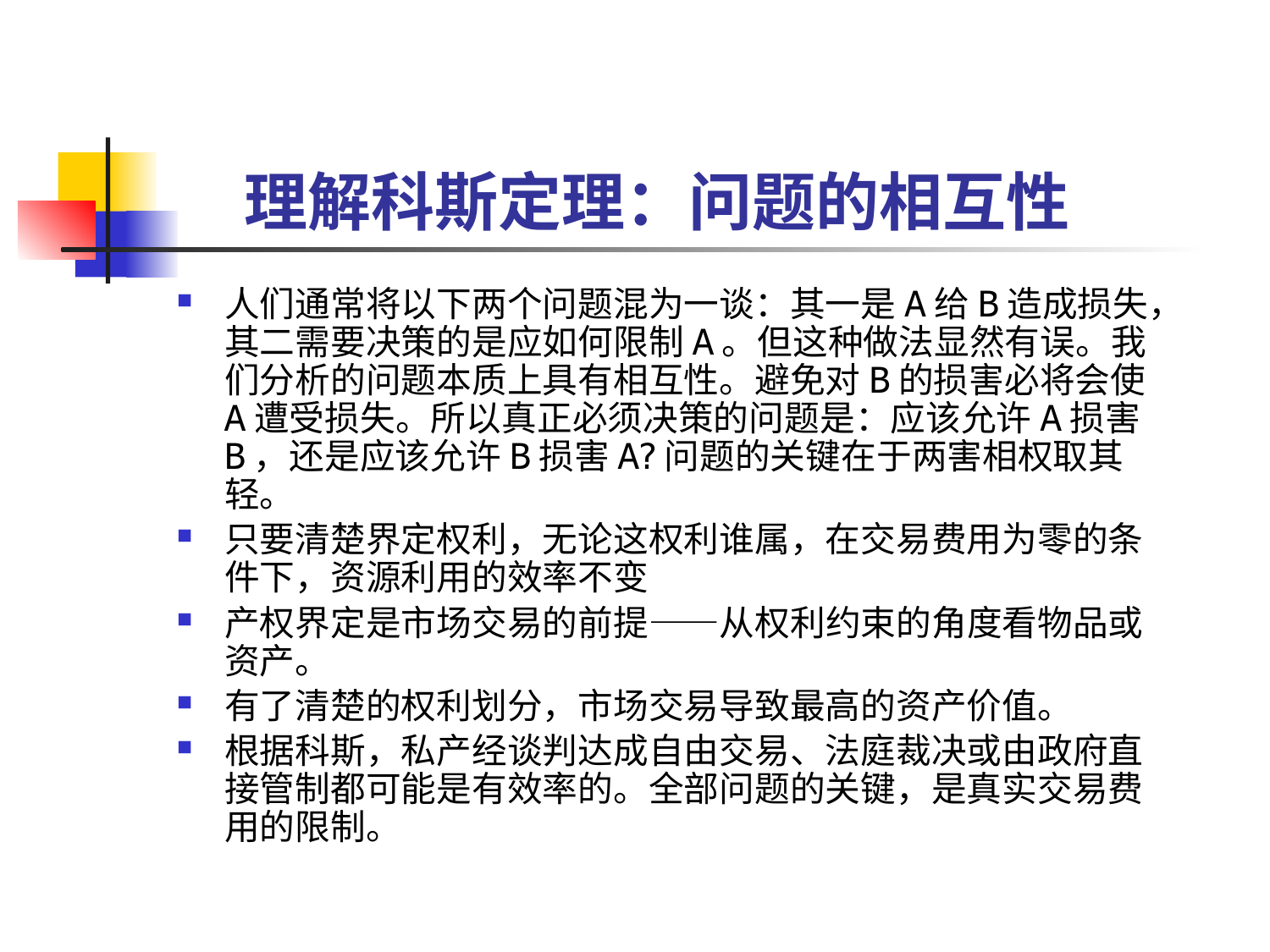

# 理解科斯定理：问题的相互性
人们通常将以下两个问题混为一谈：其一是A给B造成损失，其二需要决策的是应如何限制A。但这种做法显然有误。我们分析的问题本质上具有相互性。避免对B的损害必将会使A遭受损失。所以真正必须决策的问题是：应该允许A损害B，还是应该允许B损害A?问题的关键在于两害相权取其轻。
只要清楚界定权利，无论这权利谁属，在交易费用为零的条件下，资源利用的效率不变
产权界定是市场交易的前提——从权利约束的角度看物品或资产。
有了清楚的权利划分，市场交易导致最高的资产价值。
根据科斯，私产经谈判达成自由交易、法庭裁决或由政府直接管制都可能是有效率的。全部问题的关键，是真实交易费用的限制。